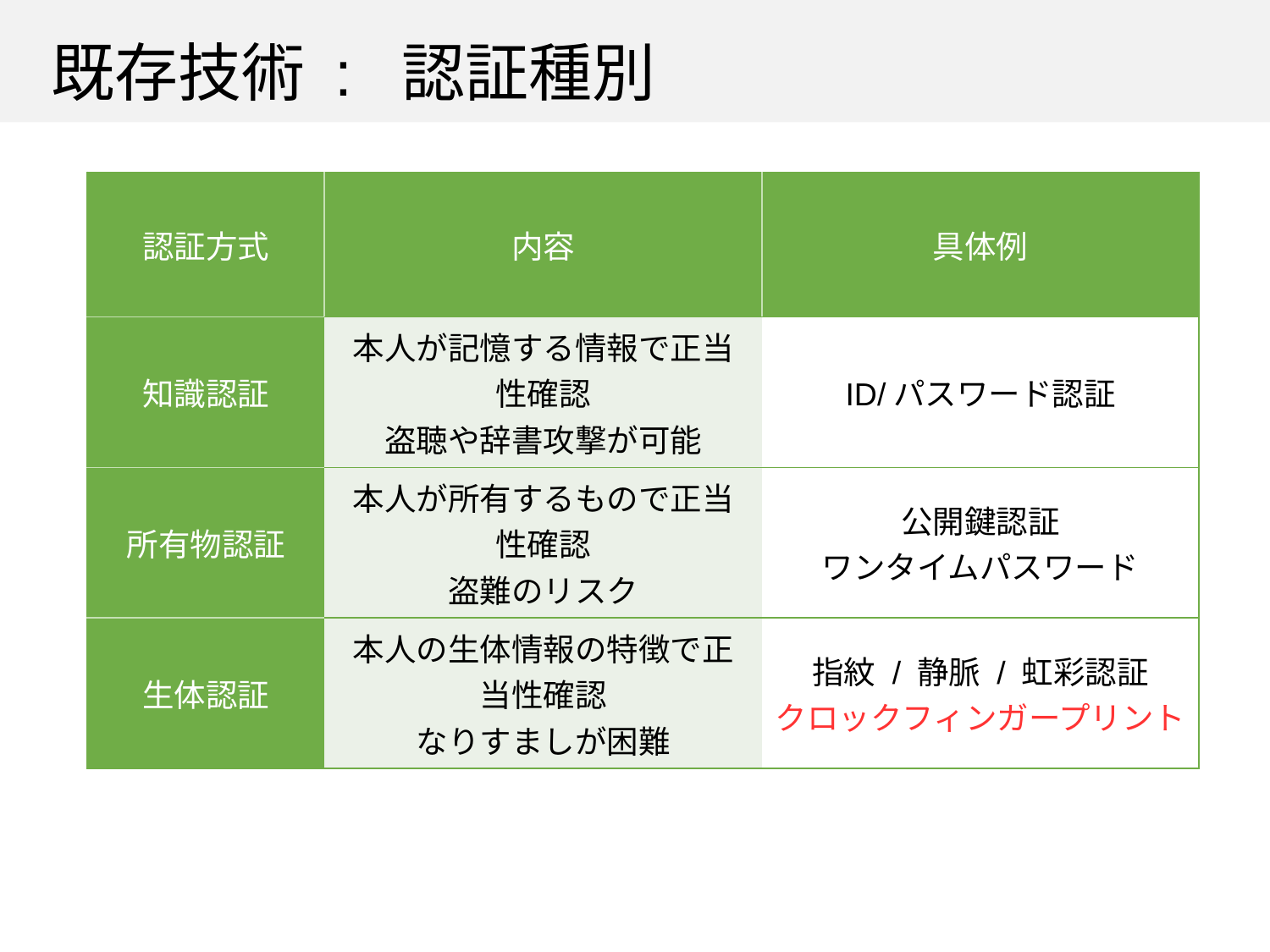

# 既存技術 :  認証種別
| 認証方式 | 内容 | 具体例 |
| --- | --- | --- |
| 知識認証 | 本人が記憶する情報で正当性確認 盗聴や辞書攻撃が可能 | ID/パスワード認証 |
| 所有物認証 | 本人が所有するもので正当性確認 盗難のリスク | 公開鍵認証 ワンタイムパスワード |
| 生体認証 | 本人の生体情報の特徴で正当性確認 なりすましが困難 | 指紋 / 静脈 / 虹彩認証 クロックフィンガープリント |